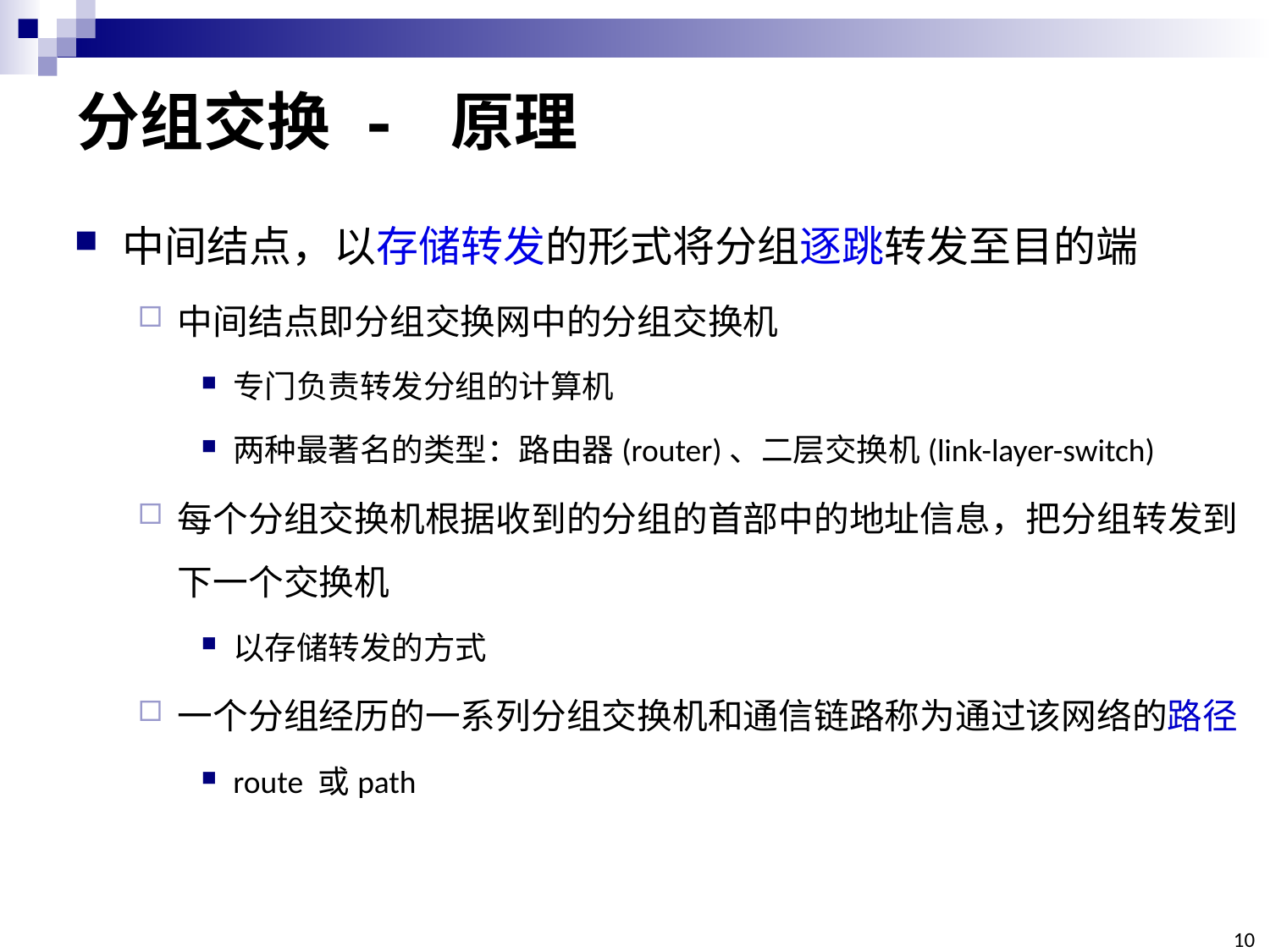

# 分组交换 - 原理
中间结点，以存储转发的形式将分组逐跳转发至目的端
中间结点即分组交换网中的分组交换机
专门负责转发分组的计算机
两种最著名的类型：路由器(router)、二层交换机(link-layer-switch)
每个分组交换机根据收到的分组的首部中的地址信息，把分组转发到下一个交换机
以存储转发的方式
一个分组经历的一系列分组交换机和通信链路称为通过该网络的路径
route 或path
10